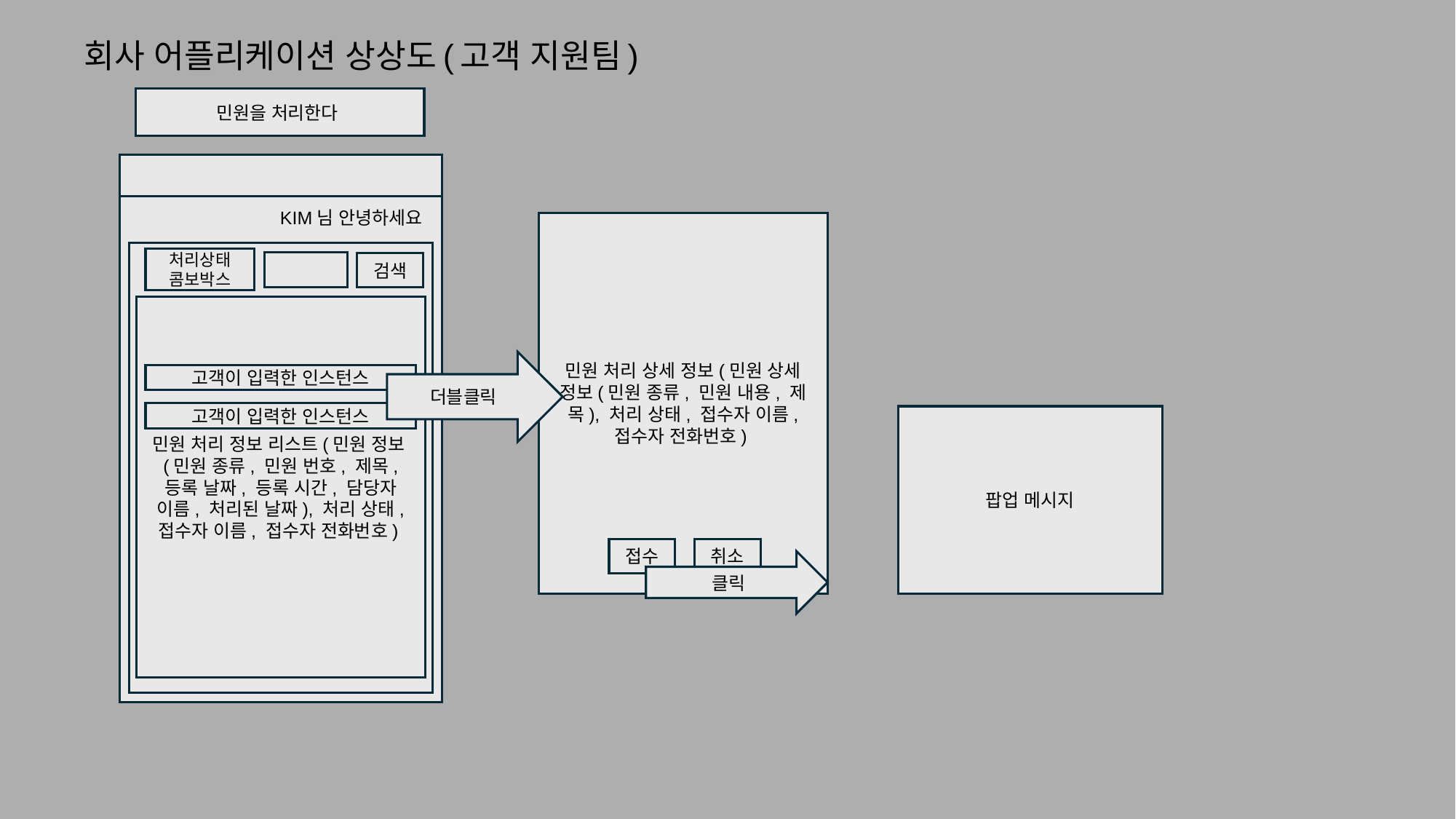

# 회사 어플리케이션 상상도(고객 지원팀)
민원을 처리한다

KIM님 안녕하세요
민원 처리 상세 정보(민원 상세 정보(민원 종류, 민원 내용, 제목), 처리 상태, 접수자 이름, 접수자 전화번호)

처리상태 콤보박스

검색
민원 처리 정보 리스트(민원 정보(민원 종류, 민원 번호, 제목, 등록 날짜, 등록 시간, 담당자 이름, 처리된 날짜), 처리 상태, 접수자 이름, 접수자 전화번호)
더블클릭
고객이 입력한 인스턴스
고객이 입력한 인스턴스
팝업 메시지
접수
취소
클릭